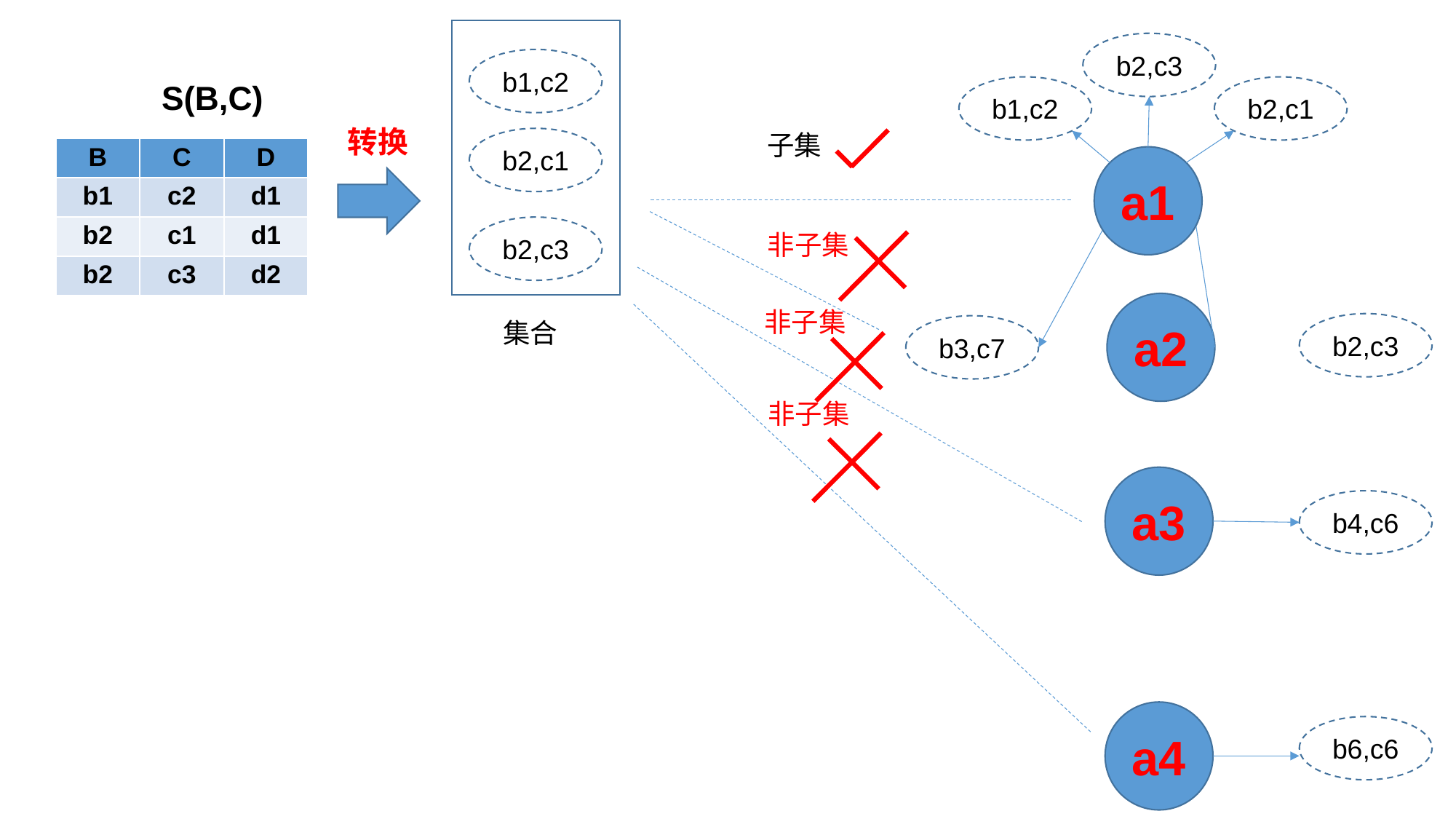

b2,c3
b1,c2
S(B,C)
b1,c2
b2,c1
转换
子集
b2,c1
| B | C | D |
| --- | --- | --- |
| b1 | c2 | d1 |
| b2 | c1 | d1 |
| b2 | c3 | d2 |
a1

b2,c3
非子集
a2
非子集
集合
b2,c3
b3,c7
非子集
a3
b4,c6
a4
b6,c6